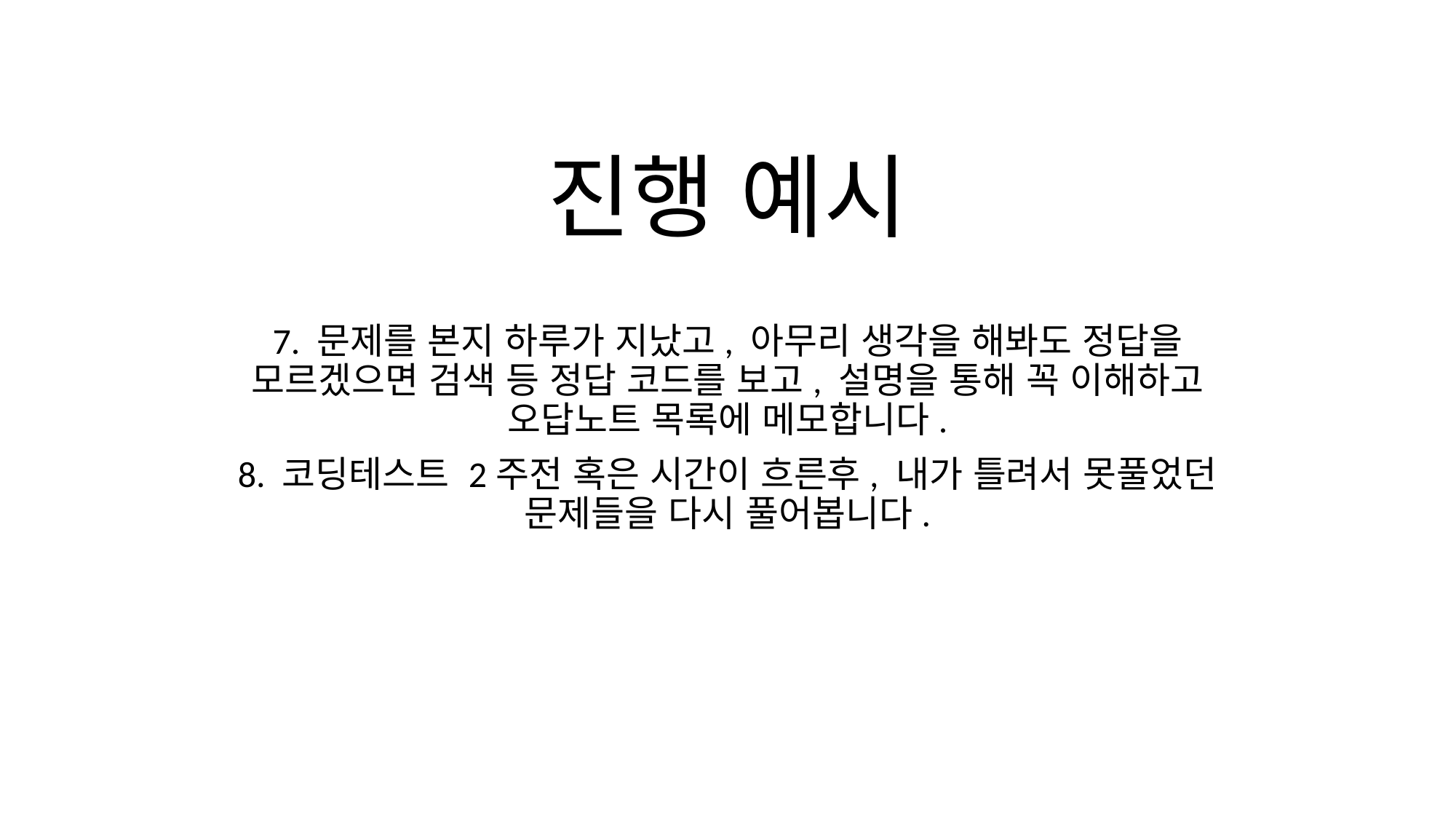

# 진행 예시
7. 문제를 본지 하루가 지났고, 아무리 생각을 해봐도 정답을 모르겠으면 검색 등 정답 코드를 보고, 설명을 통해 꼭 이해하고 오답노트 목록에 메모합니다.
8. 코딩테스트 2주전 혹은 시간이 흐른후, 내가 틀려서 못풀었던 문제들을 다시 풀어봅니다.